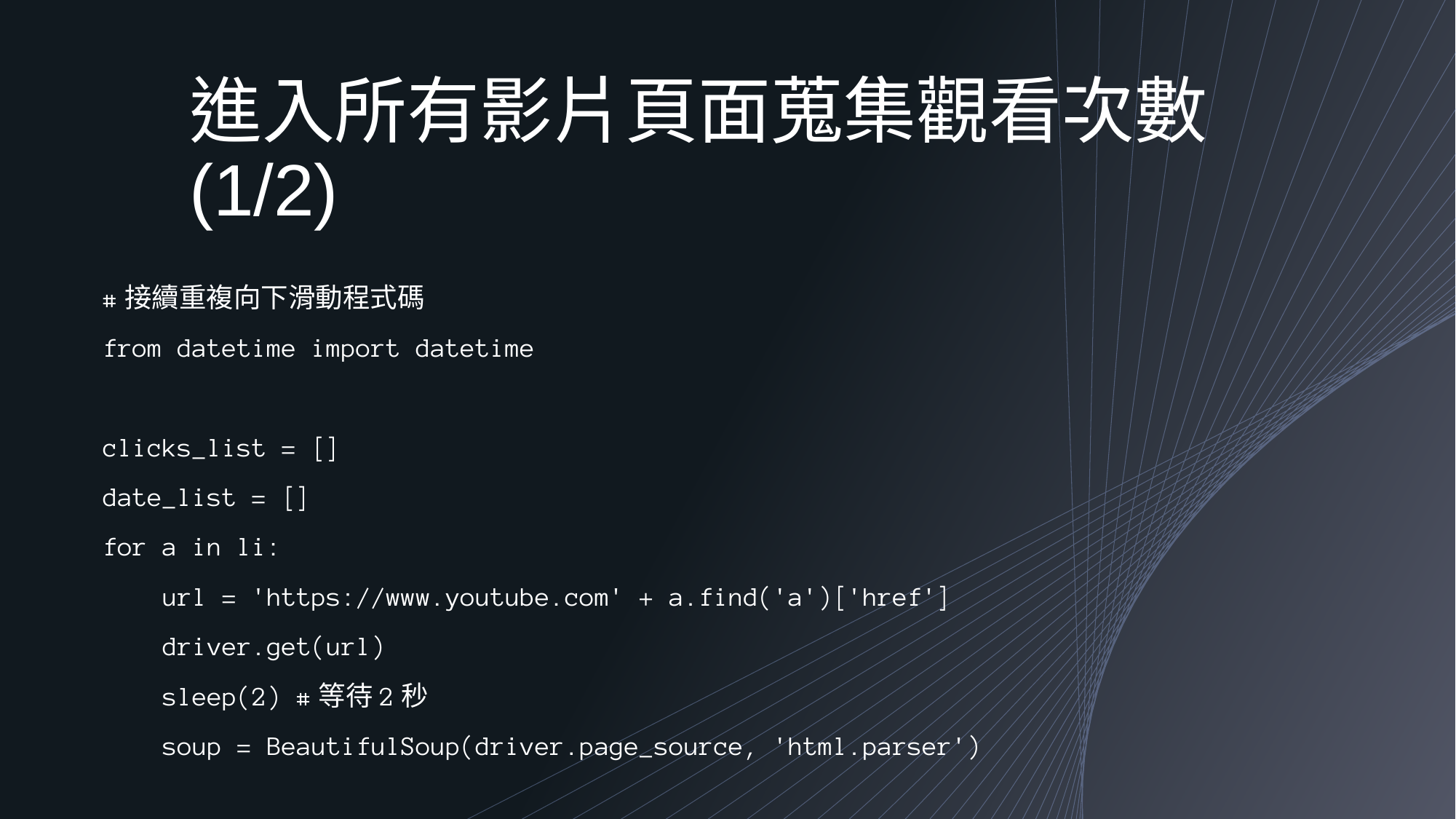

# 進入所有影片頁面蒐集觀看次數(1/2)
#接續重複向下滑動程式碼
from datetime import datetime

clicks_list = []
date_list = []
for a in li:
    url = 'https://www.youtube.com' + a.find('a')['href']
    driver.get(url)
    sleep(2) #等待2秒
    soup = BeautifulSoup(driver.page_source, 'html.parser')